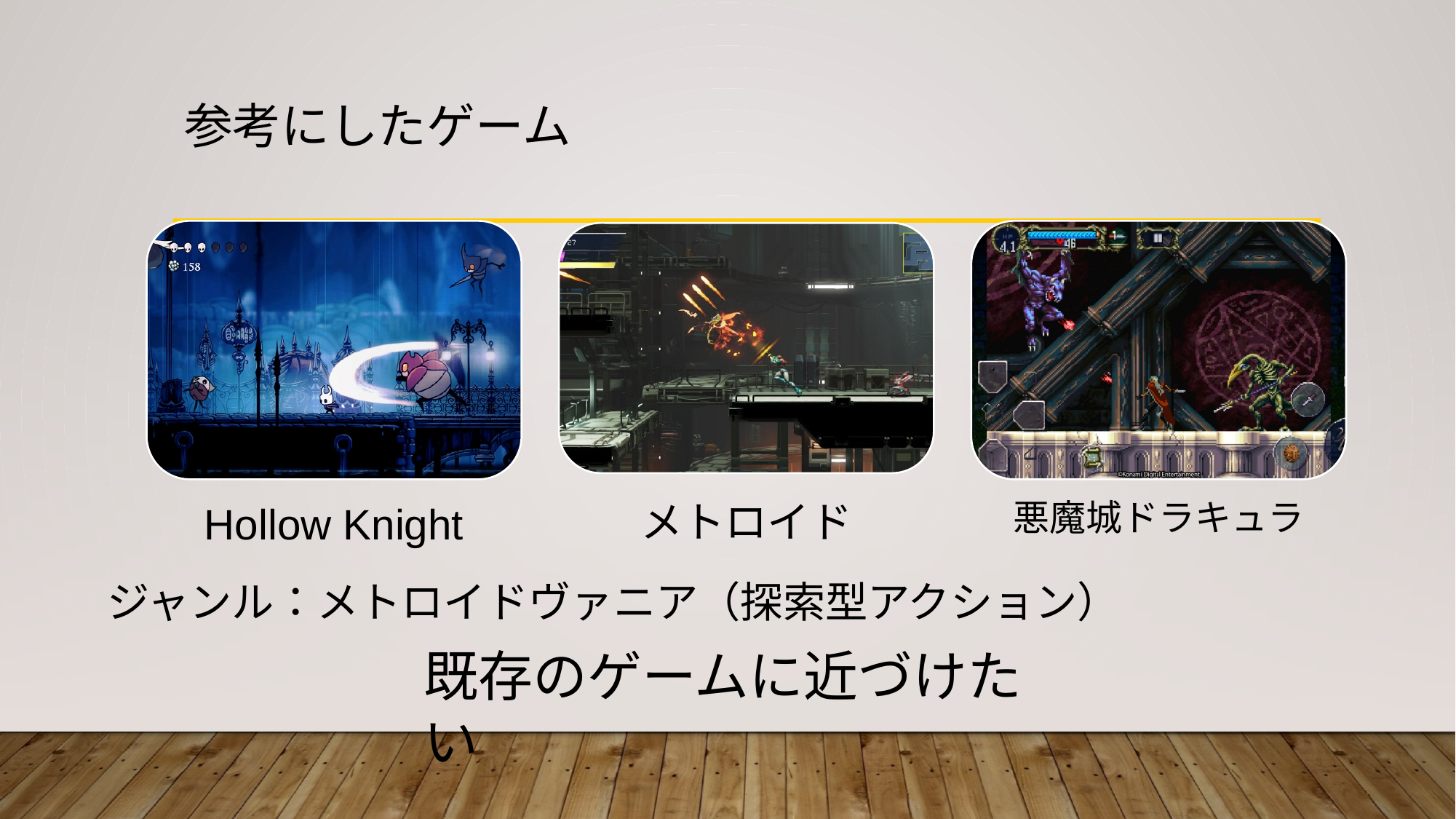

# 参考にしたゲーム
Hollow Knight
メトロイド
悪魔城ドラキュラ
ジャンル：メトロイドヴァニア（探索型アクション）
既存のゲームに近づけたい